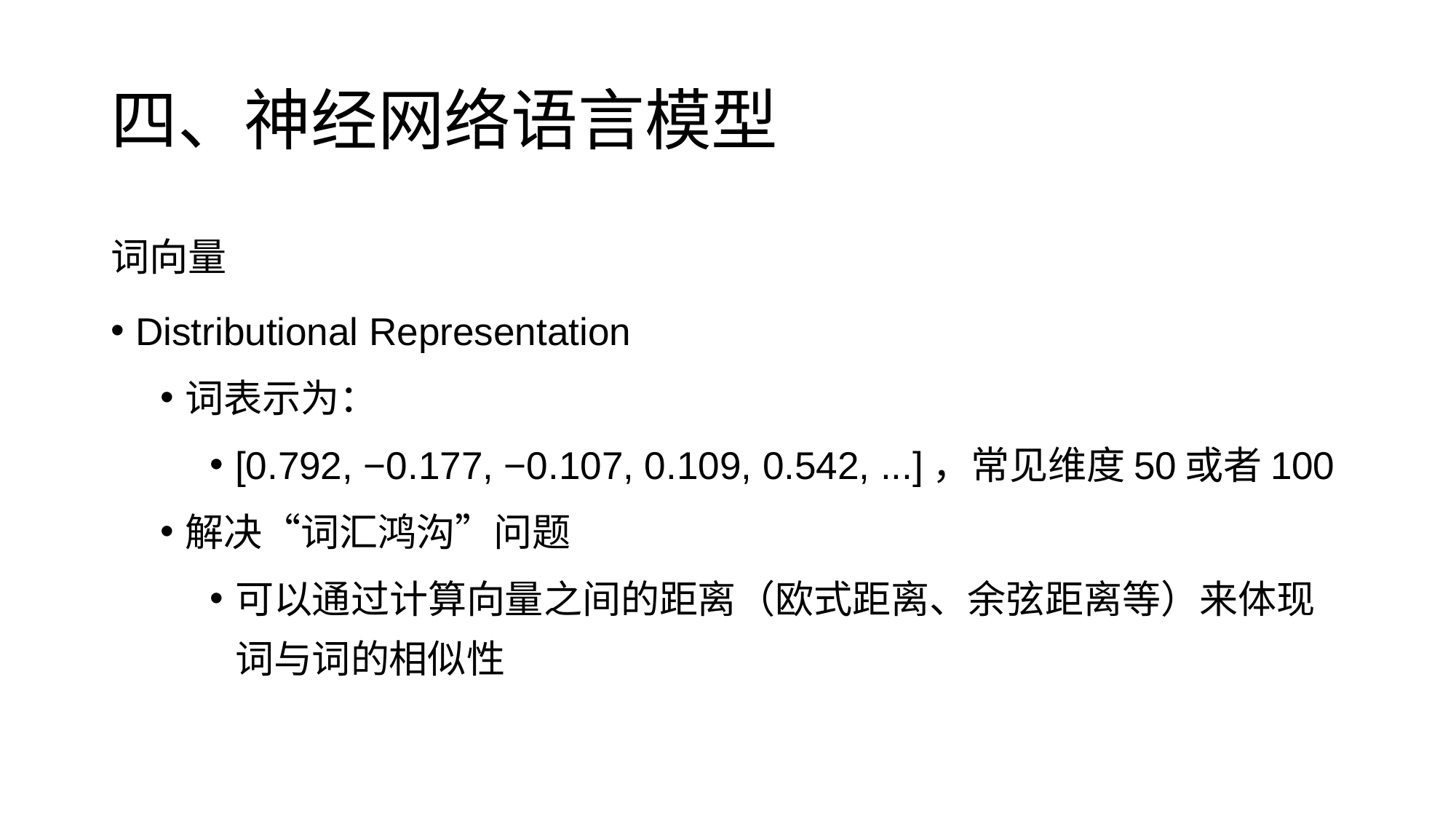

# 四、神经网络语言模型
词向量
Distributional Representation
词表示为：
[0.792, −0.177, −0.107, 0.109, 0.542, ...]，常见维度50或者100
解决“词汇鸿沟”问题
可以通过计算向量之间的距离（欧式距离、余弦距离等）来体现词与词的相似性